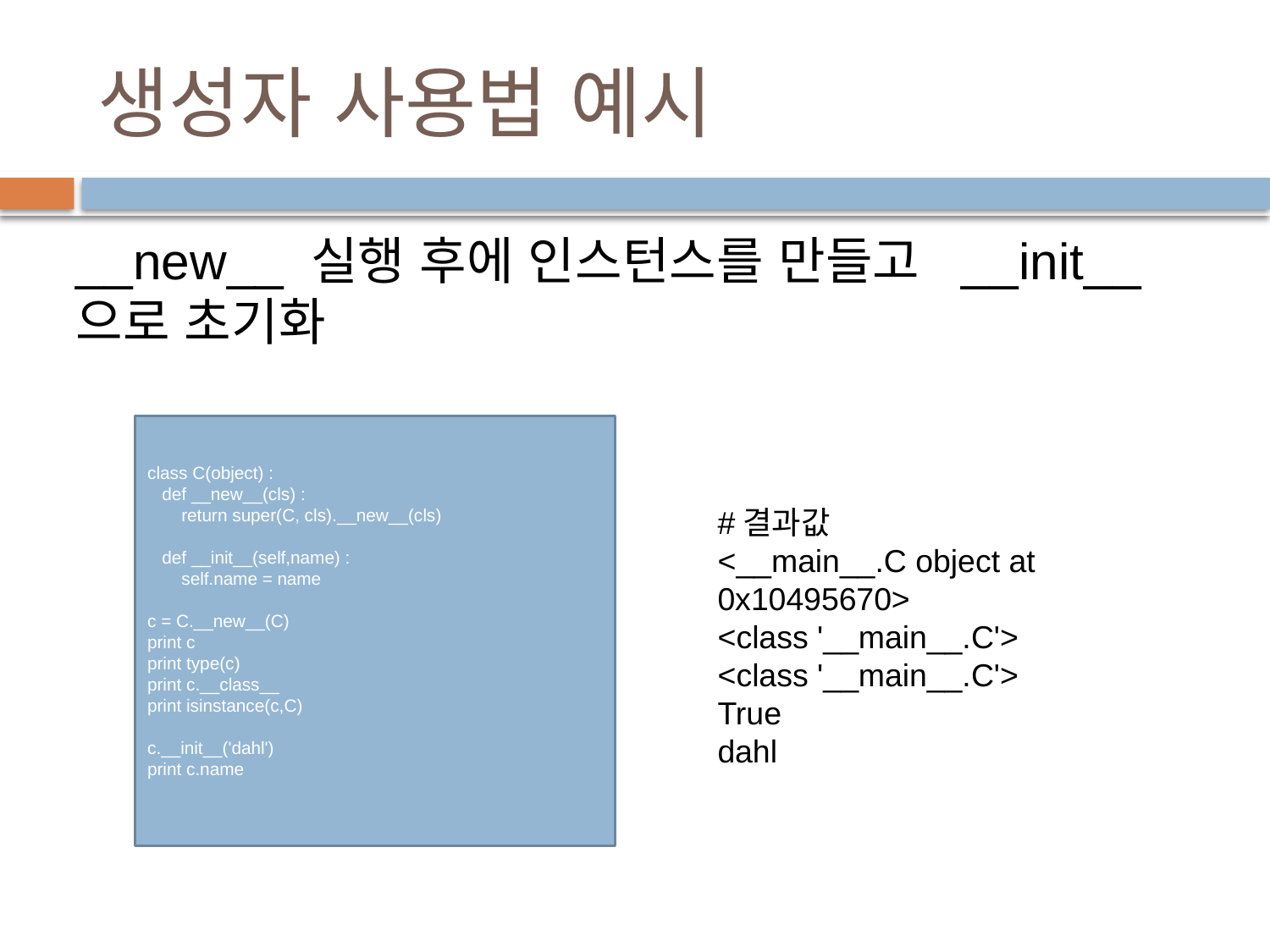

# 생성자 사용법 예시
__new__ 실행 후에 인스턴스를 만들고  __init__으로 초기화
class C(object) :
   def __new__(cls) :
       return super(C, cls).__new__(cls)

   def __init__(self,name) :
       self.name = name

c = C.__new__(C)
print c
print type(c)
print c.__class__
print isinstance(c,C)

c.__init__('dahl')
print c.name

#결과값
<__main__.C object at 0x10495670>
<class '__main__.C'>
<class '__main__.C'>
True
dahl